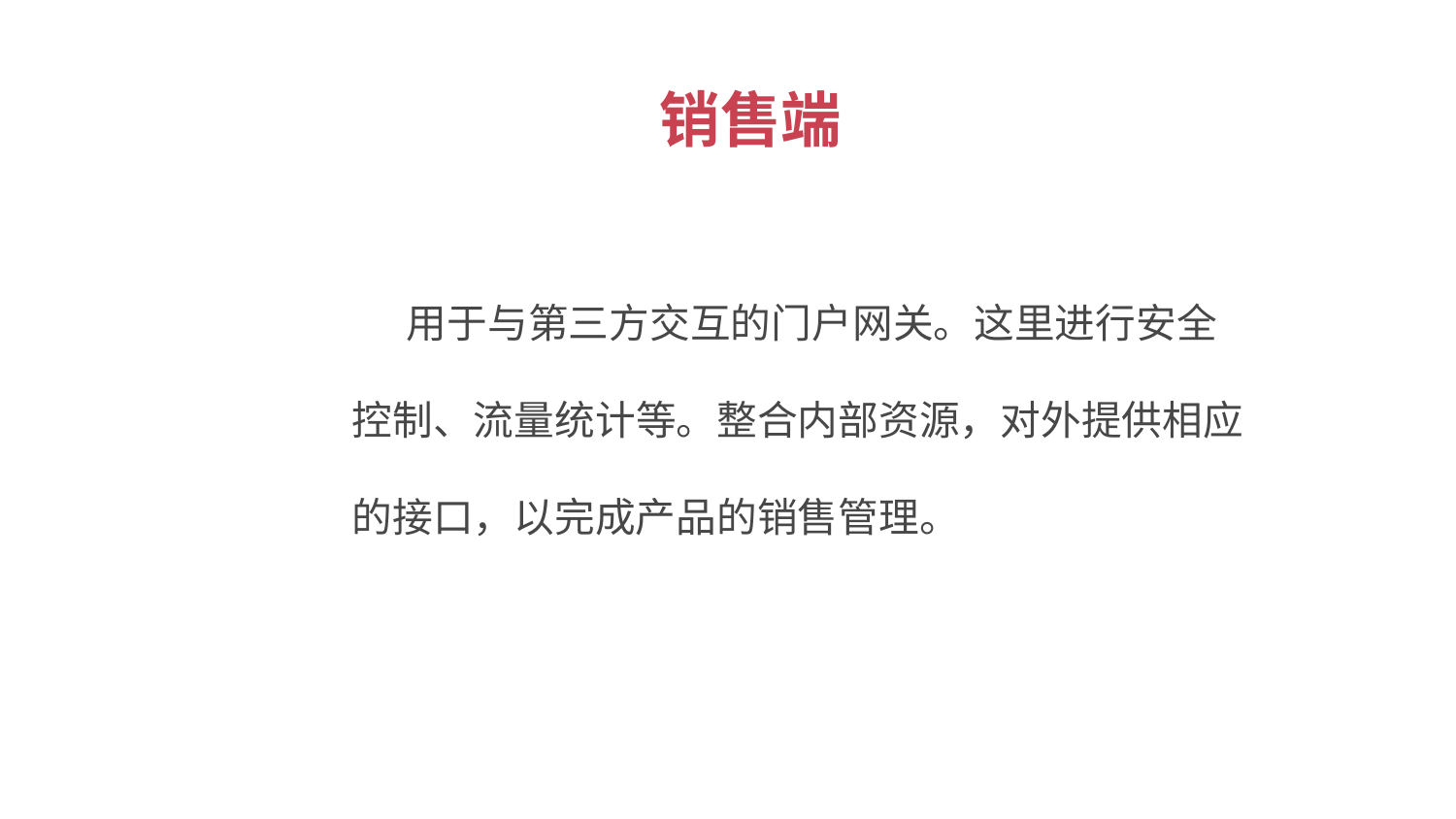

销售端
     用于与第三方交互的门户网关。这里进行安全控制、流量统计等。整合内部资源，对外提供相应的接口，以完成产品的销售管理。